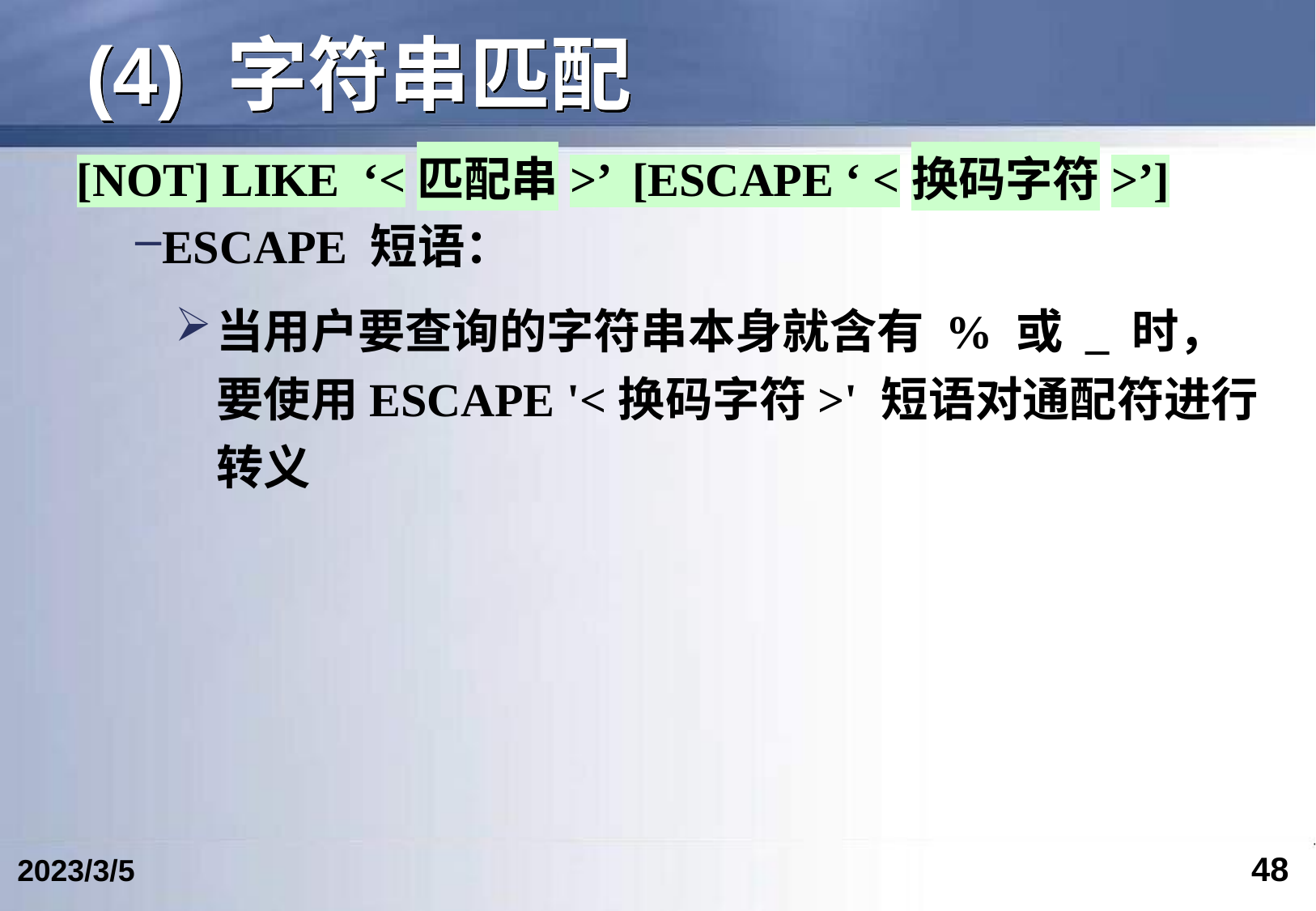

# (4) 字符串匹配
 [NOT] LIKE  ‘<匹配串>’  [ESCAPE ‘ <换码字符>’]
ESCAPE 短语：
当用户要查询的字符串本身就含有 % 或 _ 时，要使用ESCAPE '<换码字符>' 短语对通配符进行转义
48
2023/3/5